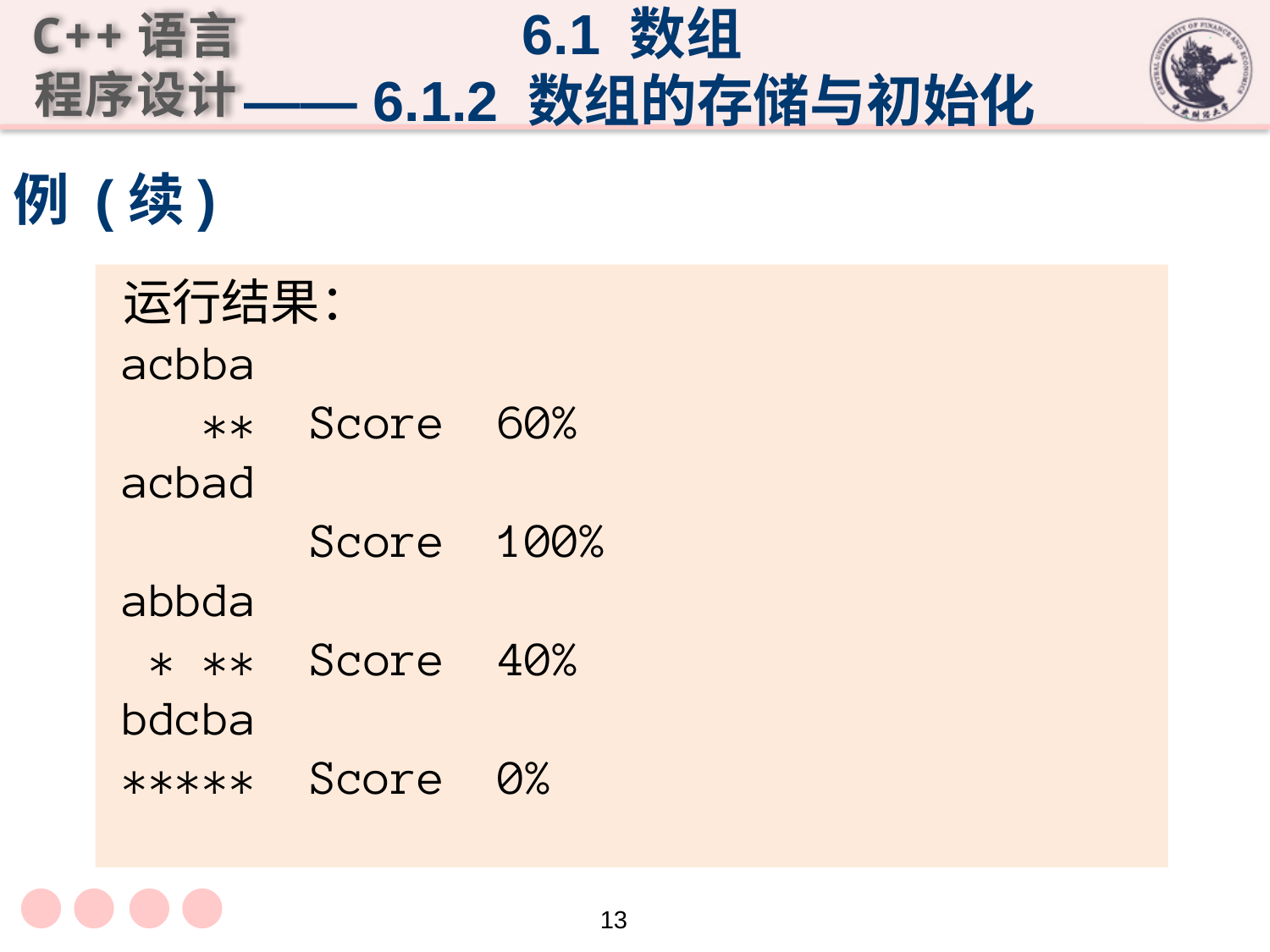

6.1 数组
 —— 6.1.2 数组的存储与初始化
# 例 (续)
运行结果：
acbba
   **  Score  60%
acbad
       Score  100%
abbda
 * **  Score  40%
bdcba
*****  Score  0%
13